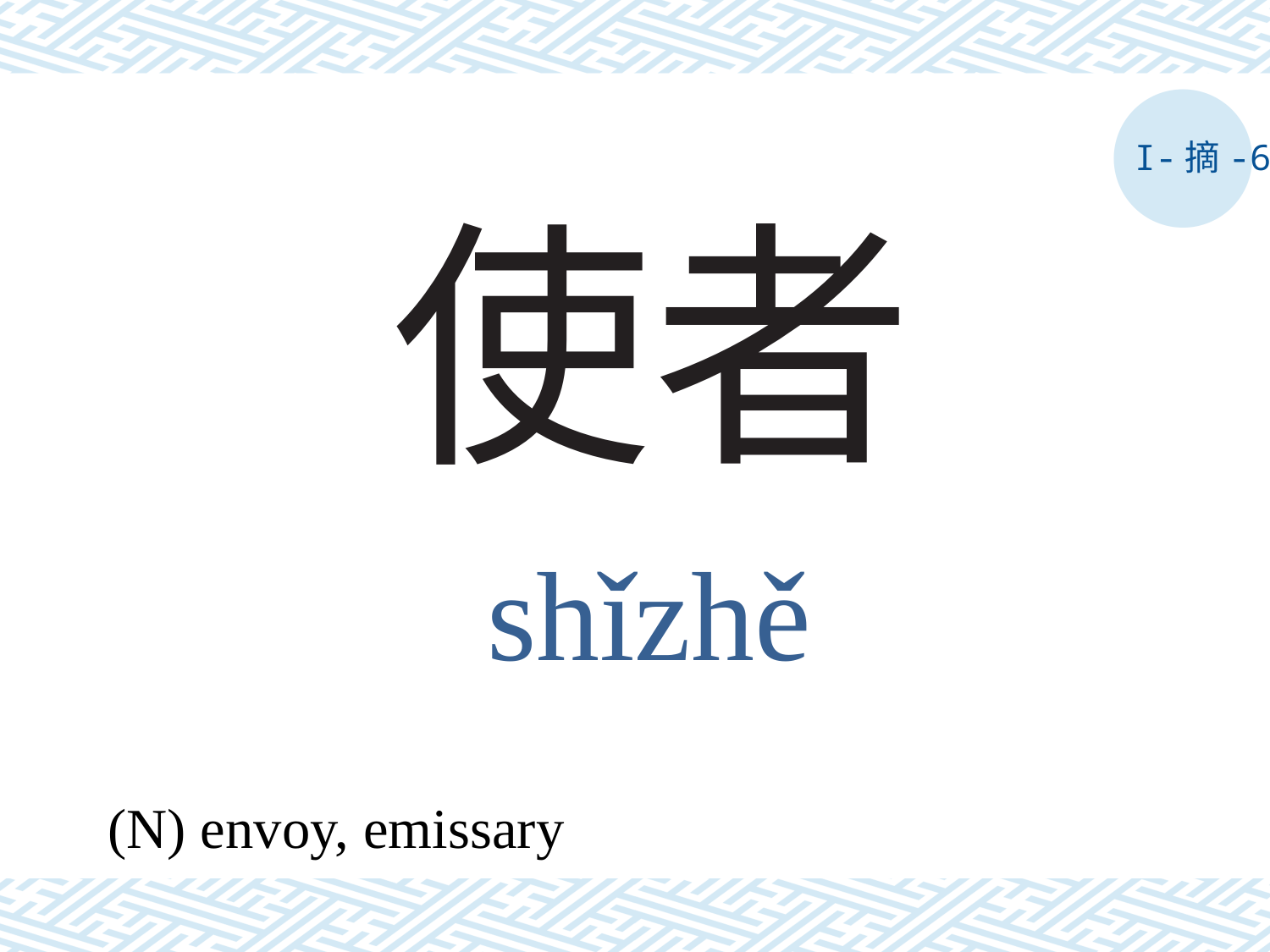

I-摘-6

# 使者
shǐzhě
(N) envoy, emissary